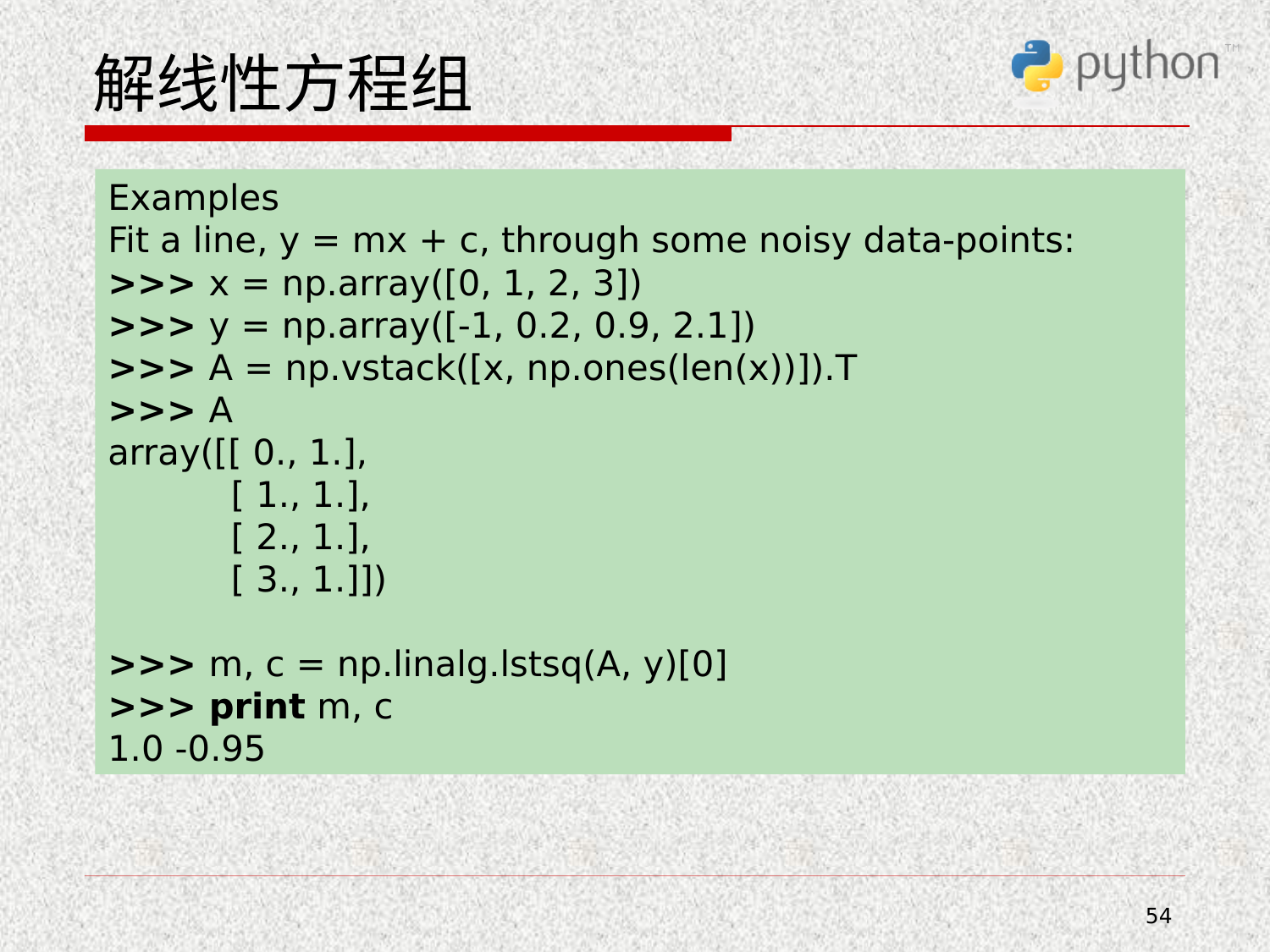

# 解线性方程组

Examples
Fit a line, y = mx + c, through some noisy data-points:
>>> x = np.array([0, 1, 2, 3])
>>> y = np.array([-1, 0.2, 0.9, 2.1])
>>> A = np.vstack([x, np.ones(len(x))]).T
>>> A
array([[ 0., 1.],
           [ 1., 1.],
           [ 2., 1.],
           [ 3., 1.]])

>>> m, c = np.linalg.lstsq(A, y)[0]
>>> print m, c
1.0 -0.95
54